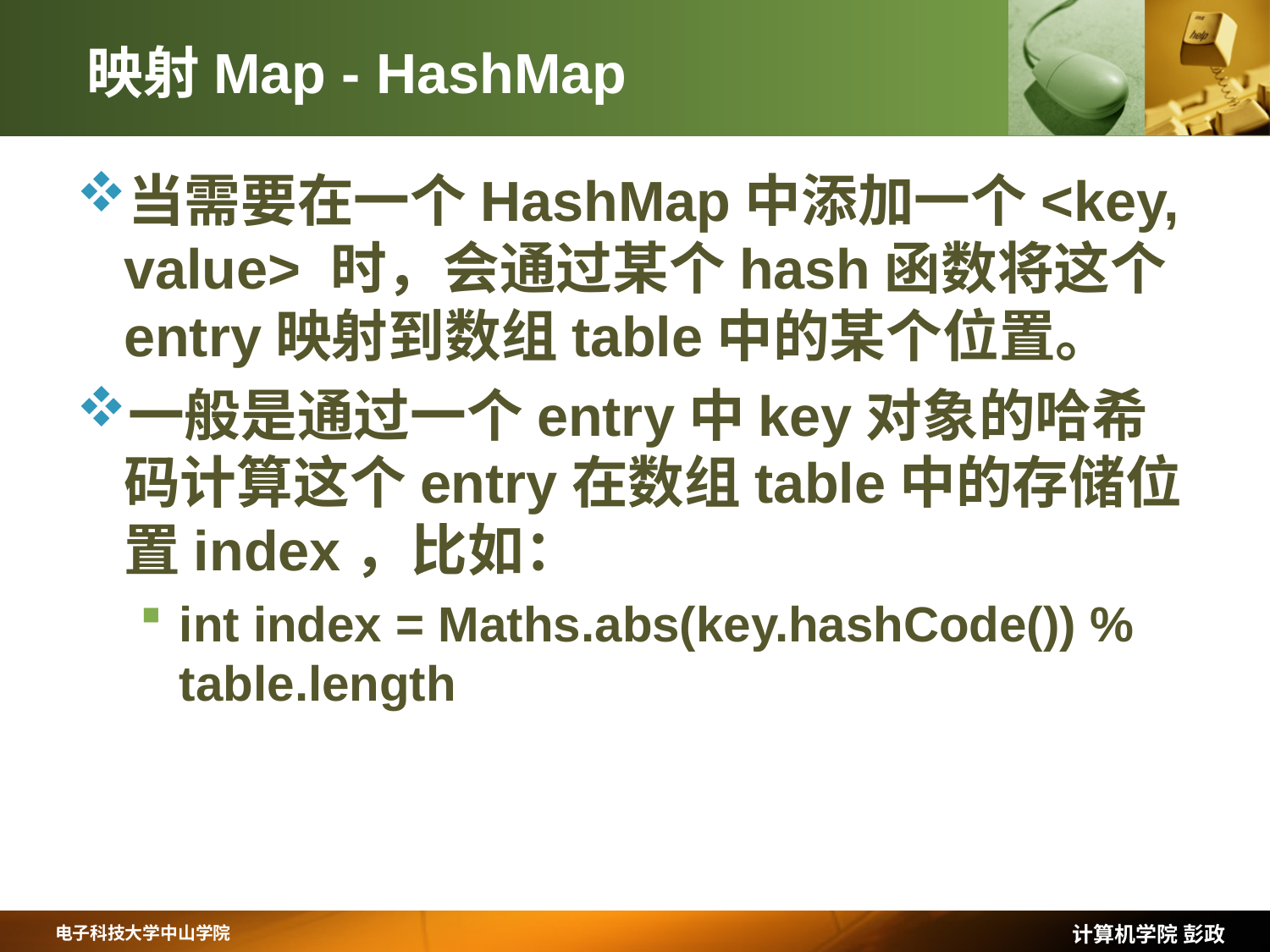

# 映射Map - HashMap
当需要在一个HashMap中添加一个<key, value> 时，会通过某个hash函数将这个entry映射到数组table中的某个位置。
一般是通过一个entry中key对象的哈希码计算这个entry在数组table中的存储位置index，比如：
int index = Maths.abs(key.hashCode()) % table.length
计算机学院 彭政
电子科技大学中山学院